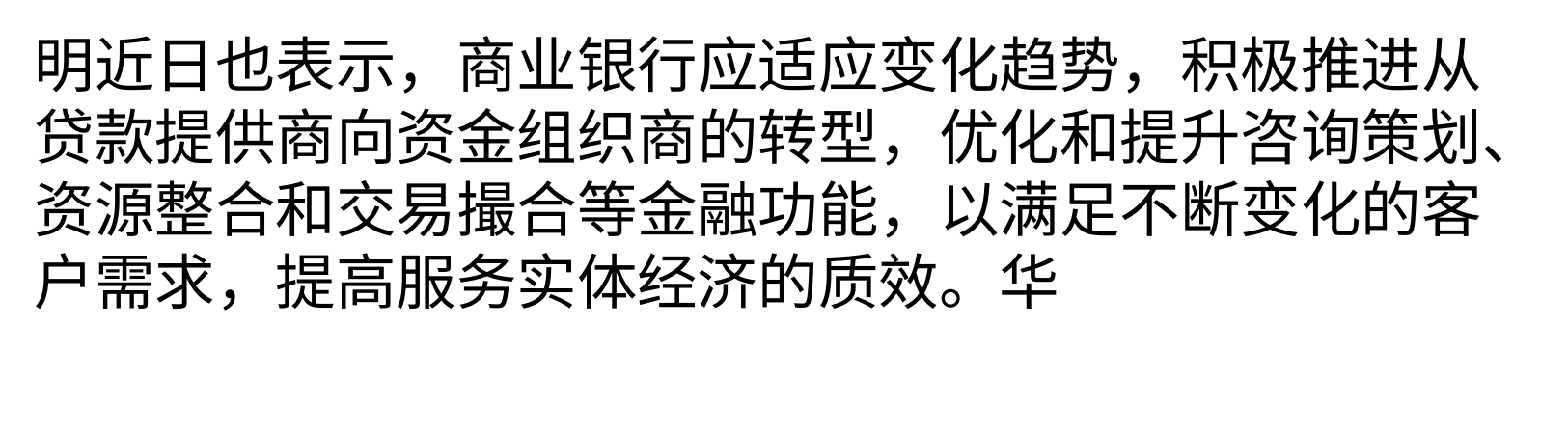

明近日也表示，商业银行应适应变化趋势，积极推进从贷款提供商向资金组织商的转型，优化和提升咨询策划、资源整合和交易撮合等金融功能，以满足不断变化的客户需求，提高服务实体经济的质效。华